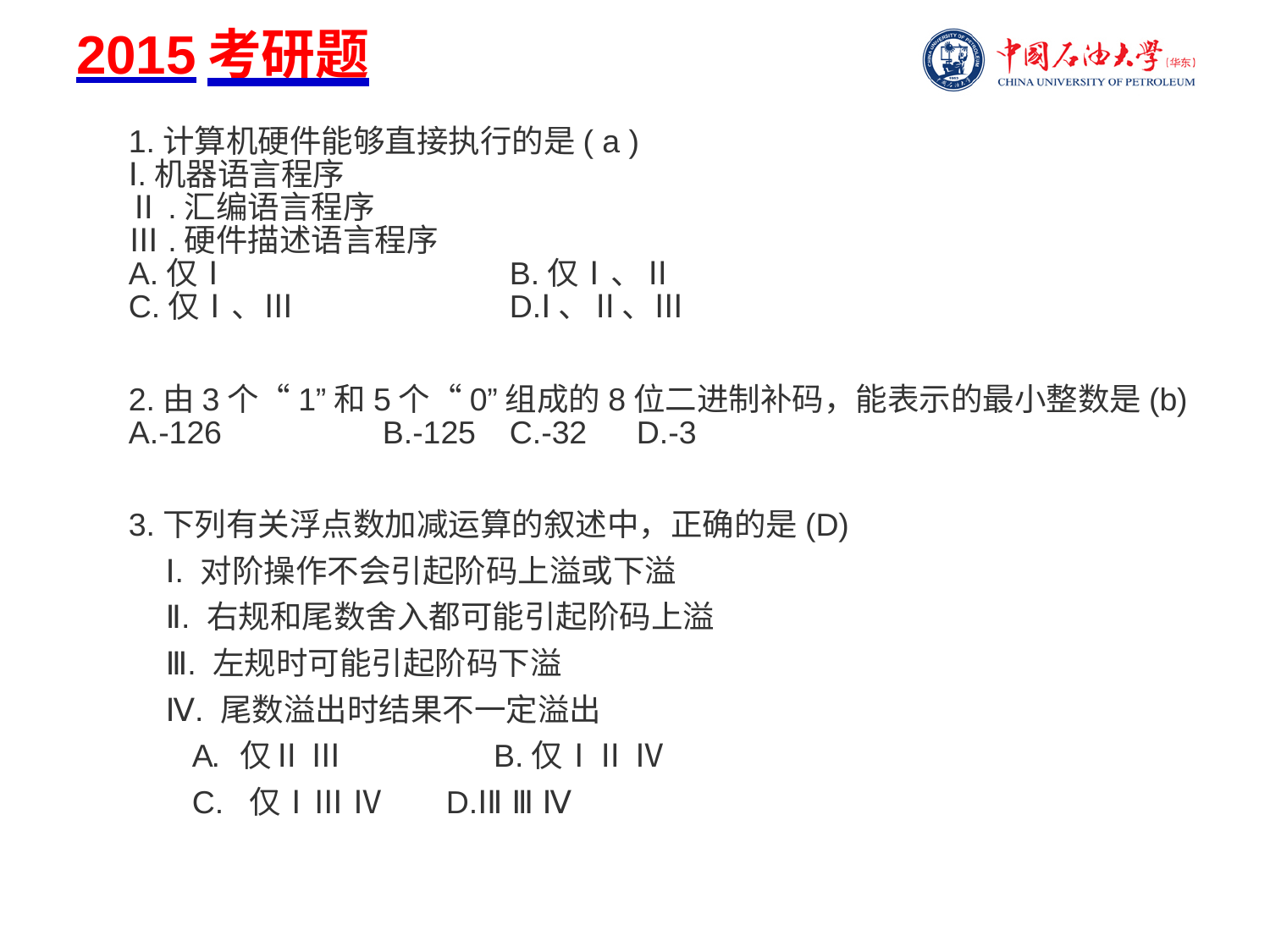

2015考研题
1.计算机硬件能够直接执行的是( a )
Ⅰ.机器语言程序
Ⅱ.汇编语言程序
Ⅲ.硬件描述语言程序
A.仅Ⅰ			B.仅Ⅰ、Ⅱ
C.仅Ⅰ、Ⅲ		D.Ⅰ、Ⅱ、Ⅲ

2.由3个“1”和5个“0”组成的8位二进制补码，能表示的最小整数是(b)
A.-126		B.-125	C.-32	D.-3

3.下列有关浮点数加减运算的叙述中，正确的是(D)
Ⅰ. 对阶操作不会引起阶码上溢或下溢
Ⅱ. 右规和尾数舍入都可能引起阶码上溢
Ⅲ. 左规时可能引起阶码下溢
Ⅳ. 尾数溢出时结果不一定溢出
仅Ⅱ Ⅲ 		B.仅ⅠⅡ Ⅳ
C.  仅ⅠⅢ Ⅳ 	D.ⅠⅡ Ⅲ Ⅳ